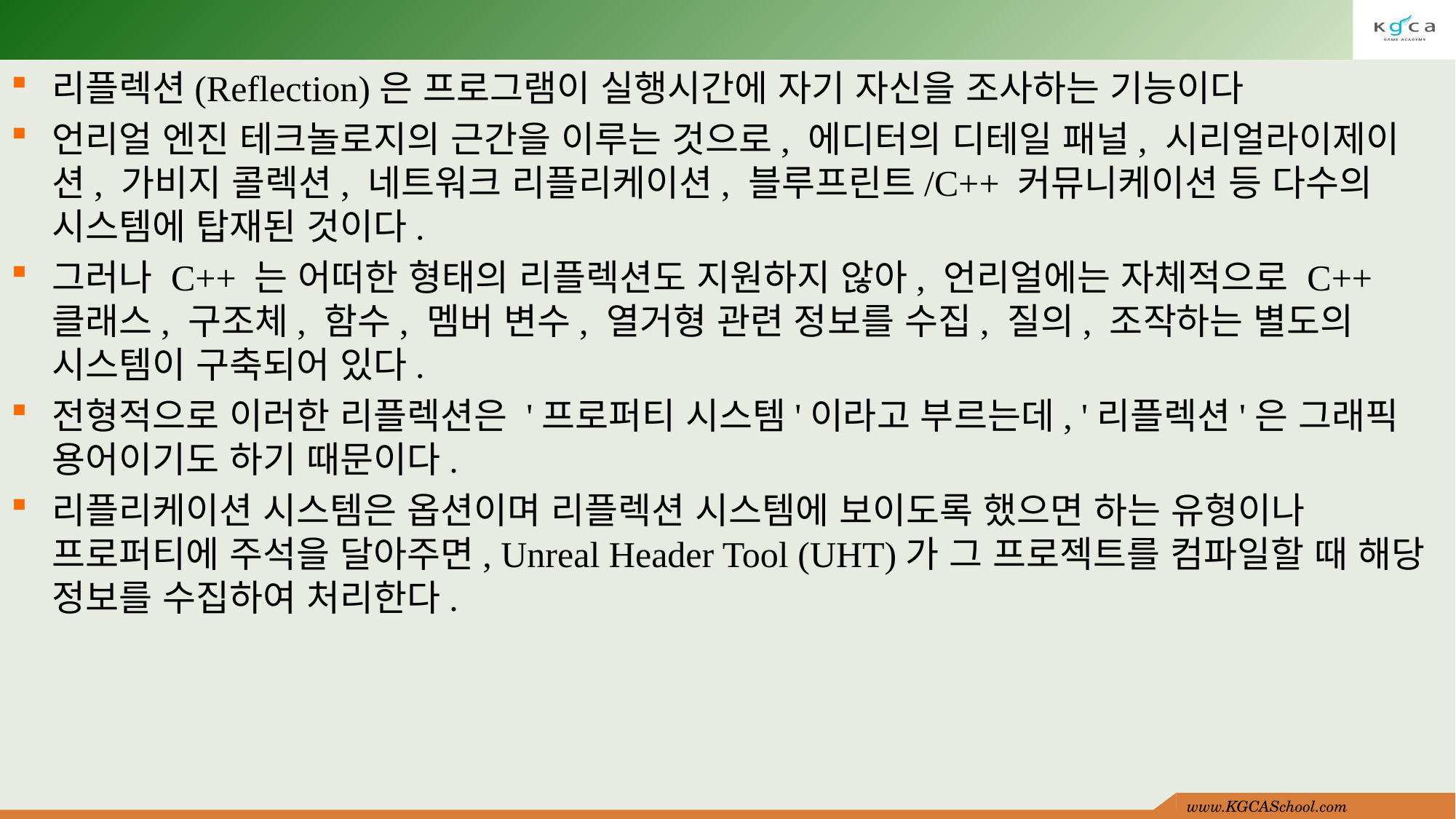

#
리플렉션(Reflection)은 프로그램이 실행시간에 자기 자신을 조사하는 기능이다
언리얼 엔진 테크놀로지의 근간을 이루는 것으로, 에디터의 디테일 패널, 시리얼라이제이션, 가비지 콜렉션, 네트워크 리플리케이션, 블루프린트/C++ 커뮤니케이션 등 다수의 시스템에 탑재된 것이다.
그러나 C++ 는 어떠한 형태의 리플렉션도 지원하지 않아, 언리얼에는 자체적으로 C++ 클래스, 구조체, 함수, 멤버 변수, 열거형 관련 정보를 수집, 질의, 조작하는 별도의 시스템이 구축되어 있다.
전형적으로 이러한 리플렉션은 '프로퍼티 시스템'이라고 부르는데, '리플렉션'은 그래픽 용어이기도 하기 때문이다.
리플리케이션 시스템은 옵션이며 리플렉션 시스템에 보이도록 했으면 하는 유형이나 프로퍼티에 주석을 달아주면, Unreal Header Tool (UHT)가 그 프로젝트를 컴파일할 때 해당 정보를 수집하여 처리한다.